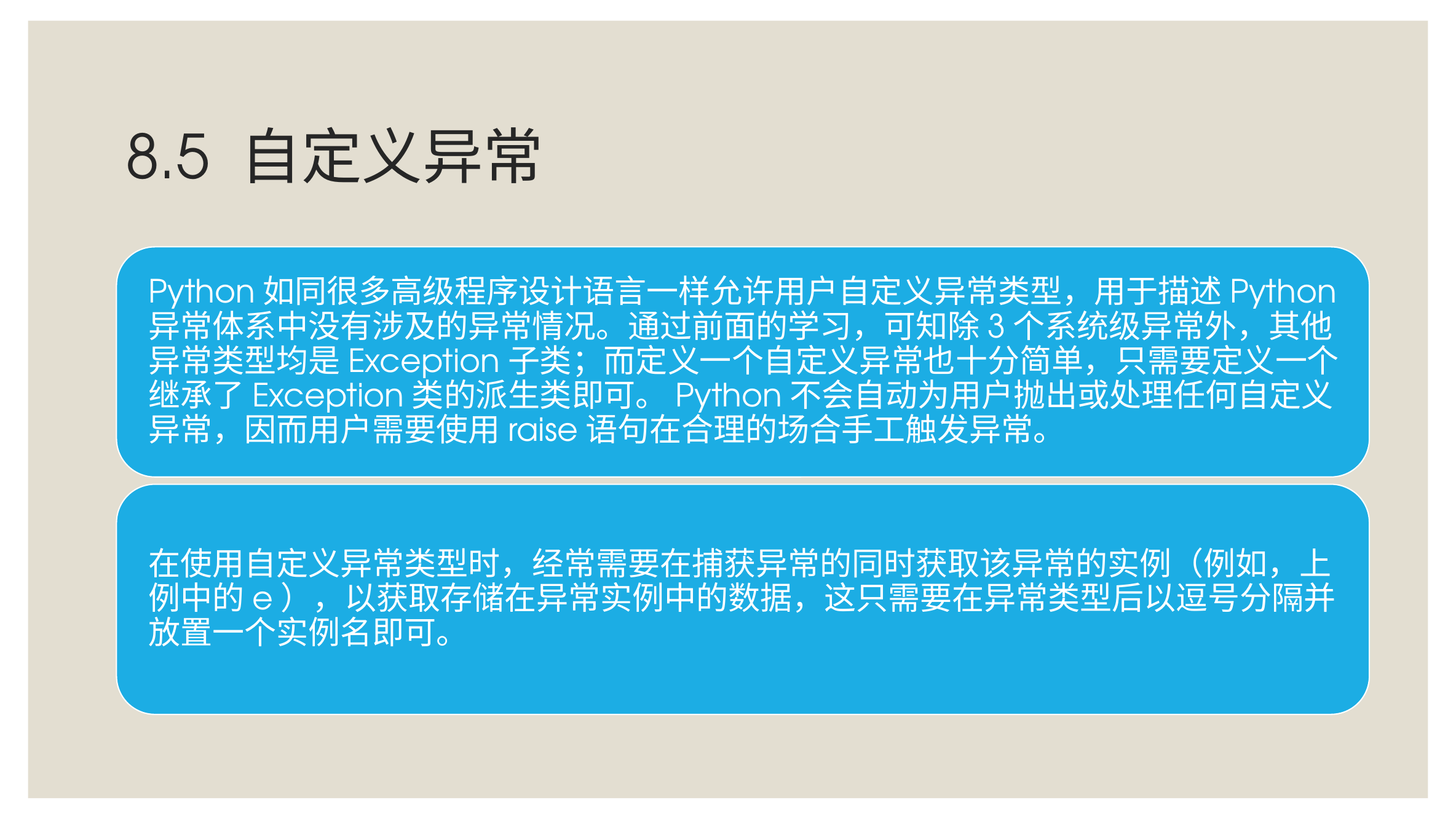

# 8.5 自定义异常
Python如同很多高级程序设计语言一样允许用户自定义异常类型，用于描述Python异常体系中没有涉及的异常情况。通过前面的学习，可知除3个系统级异常外，其他异常类型均是Exception子类；而定义一个自定义异常也十分简单，只需要定义一个继承了Exception类的派生类即可。Python不会自动为用户抛出或处理任何自定义异常，因而用户需要使用raise语句在合理的场合手工触发异常。
在使用自定义异常类型时，经常需要在捕获异常的同时获取该异常的实例（例如，上例中的e），以获取存储在异常实例中的数据，这只需要在异常类型后以逗号分隔并放置一个实例名即可。